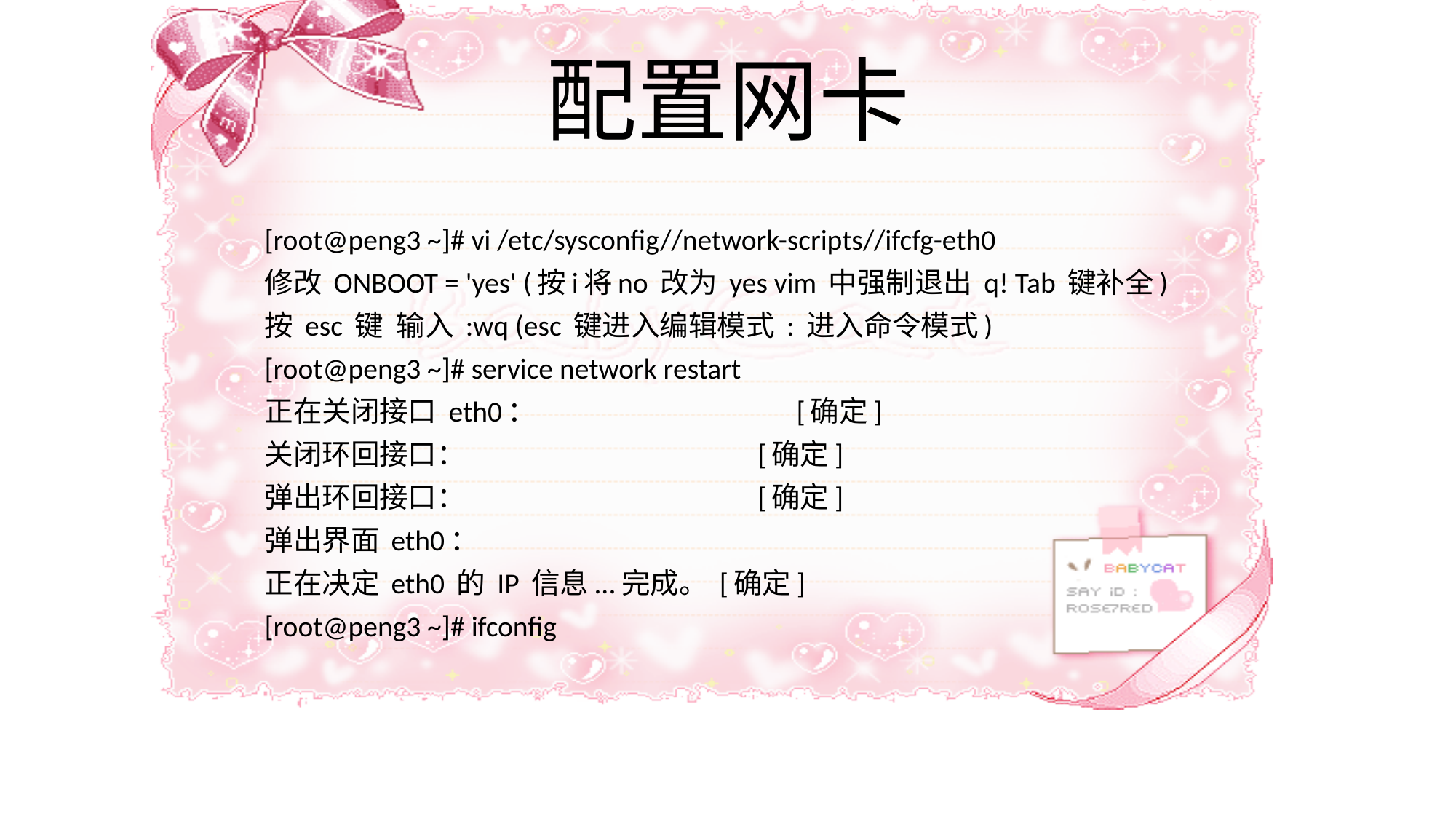

# 配置网卡
[root@peng3 ~]# vi /etc/sysconfig//network-scripts//ifcfg-eth0
修改 ONBOOT = 'yes' (按i将no 改为 yes vim 中强制退出 q! Tab 键补全)
按 esc 键  输入 :wq (esc 键进入编辑模式 : 进入命令模式)
[root@peng3 ~]# service network restart
正在关闭接口 eth0：                                        [确定]
关闭环回接口：                                             [确定]
弹出环回接口：                                             [确定]
弹出界面 eth0：
正在决定 eth0 的 IP 信息...完成。 [确定]
[root@peng3 ~]# ifconfig